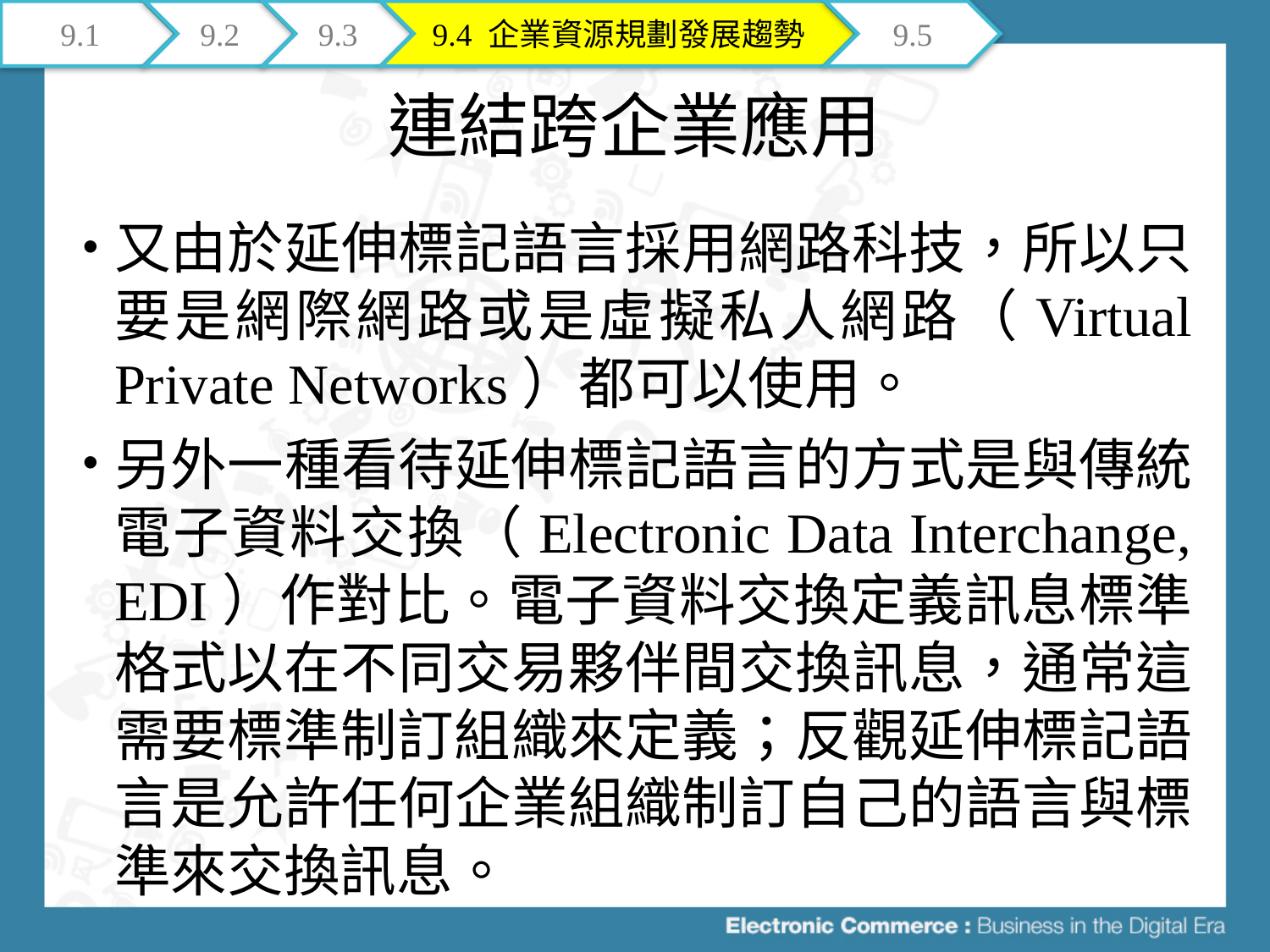

9.1
9.2
9.3
9.4 企業資源規劃發展趨勢
9.5
# 連結跨企業應用
又由於延伸標記語言採用網路科技，所以只要是網際網路或是虛擬私人網路（Virtual Private Networks）都可以使用。
另外一種看待延伸標記語言的方式是與傳統電子資料交換（Electronic Data Interchange, EDI）作對比。電子資料交換定義訊息標準格式以在不同交易夥伴間交換訊息，通常這需要標準制訂組織來定義；反觀延伸標記語言是允許任何企業組織制訂自己的語言與標準來交換訊息。